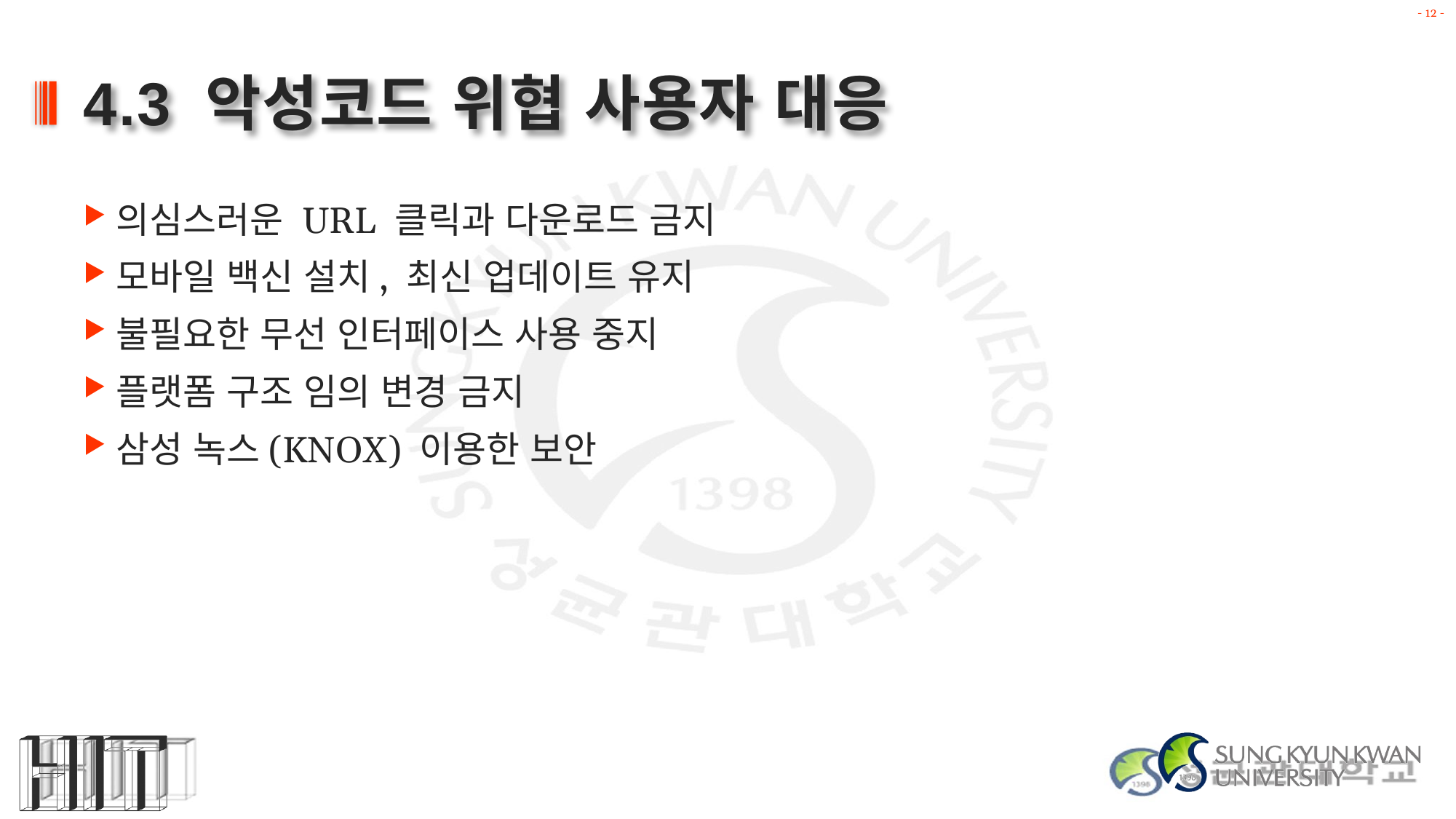

# 4.3 악성코드 위협 사용자 대응
의심스러운 URL 클릭과 다운로드 금지
모바일 백신 설치, 최신 업데이트 유지
불필요한 무선 인터페이스 사용 중지
플랫폼 구조 임의 변경 금지
삼성 녹스(KNOX) 이용한 보안